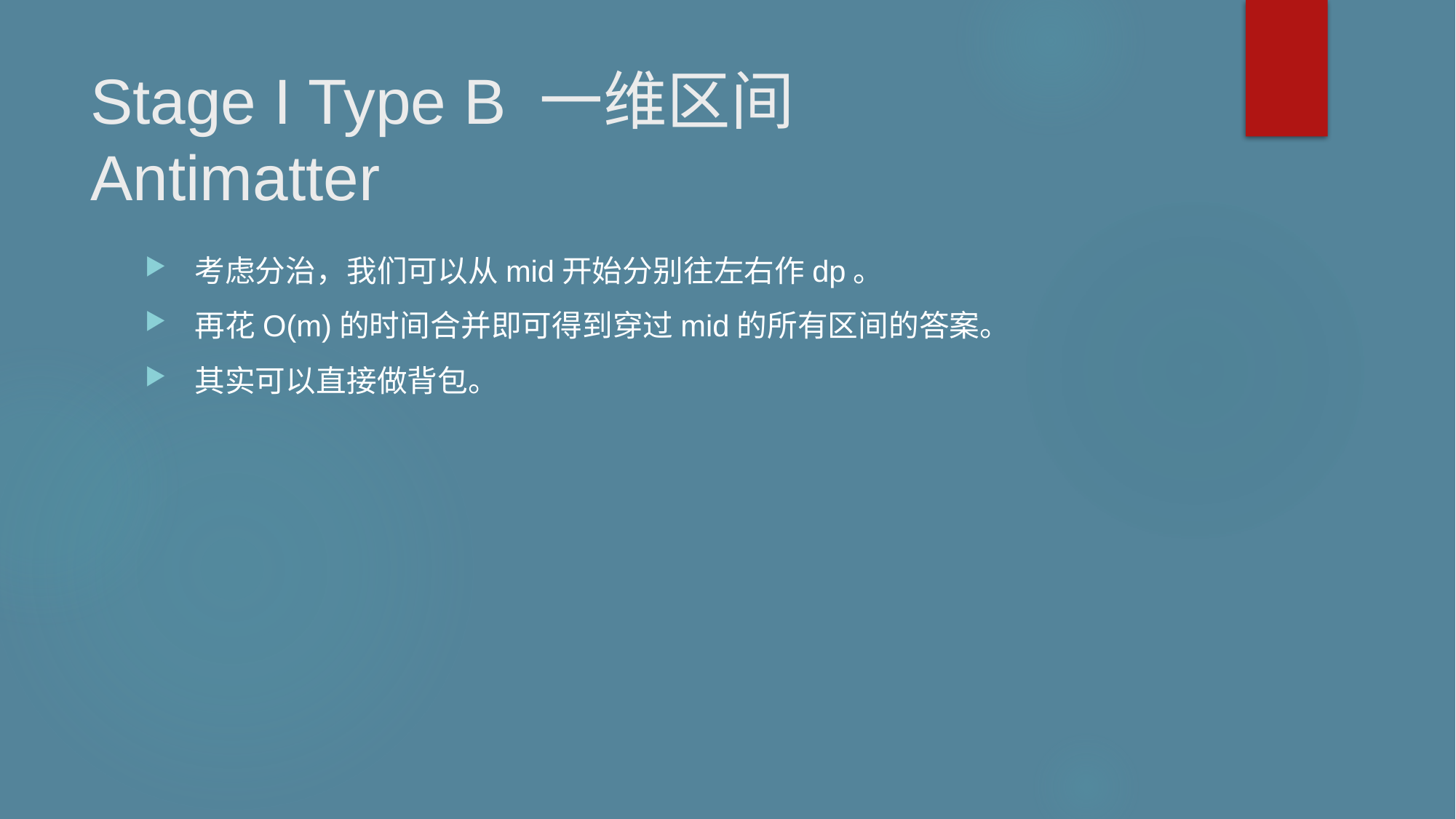

# Stage I Type B 一维区间 Antimatter
考虑分治，我们可以从mid开始分别往左右作dp。
再花O(m)的时间合并即可得到穿过mid的所有区间的答案。
其实可以直接做背包。